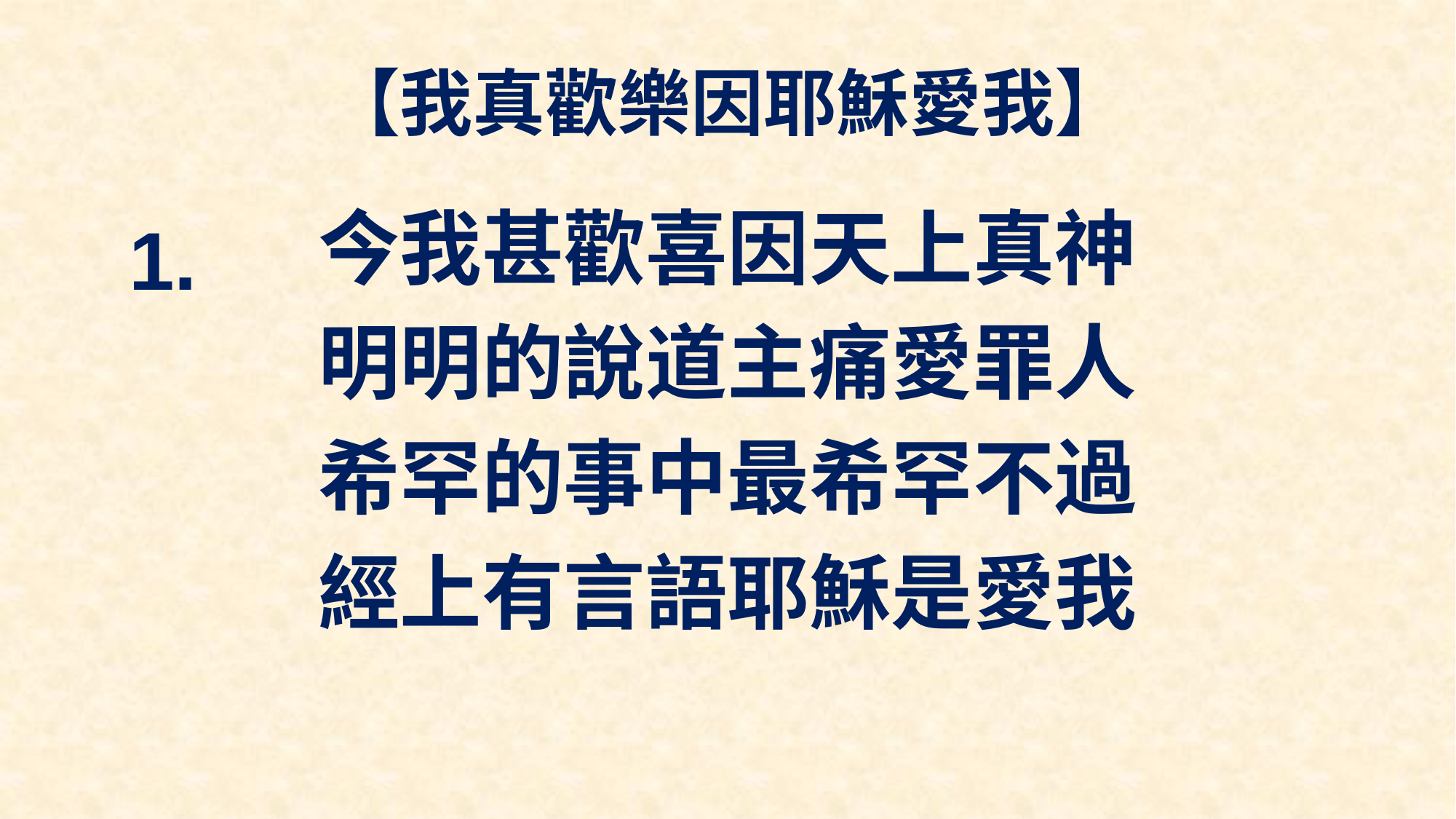

# 【我真歡樂因耶穌愛我】
今我甚歡喜因天上真神
明明的說道主痛愛罪人
希罕的事中最希罕不過
經上有言語耶穌是愛我
1.